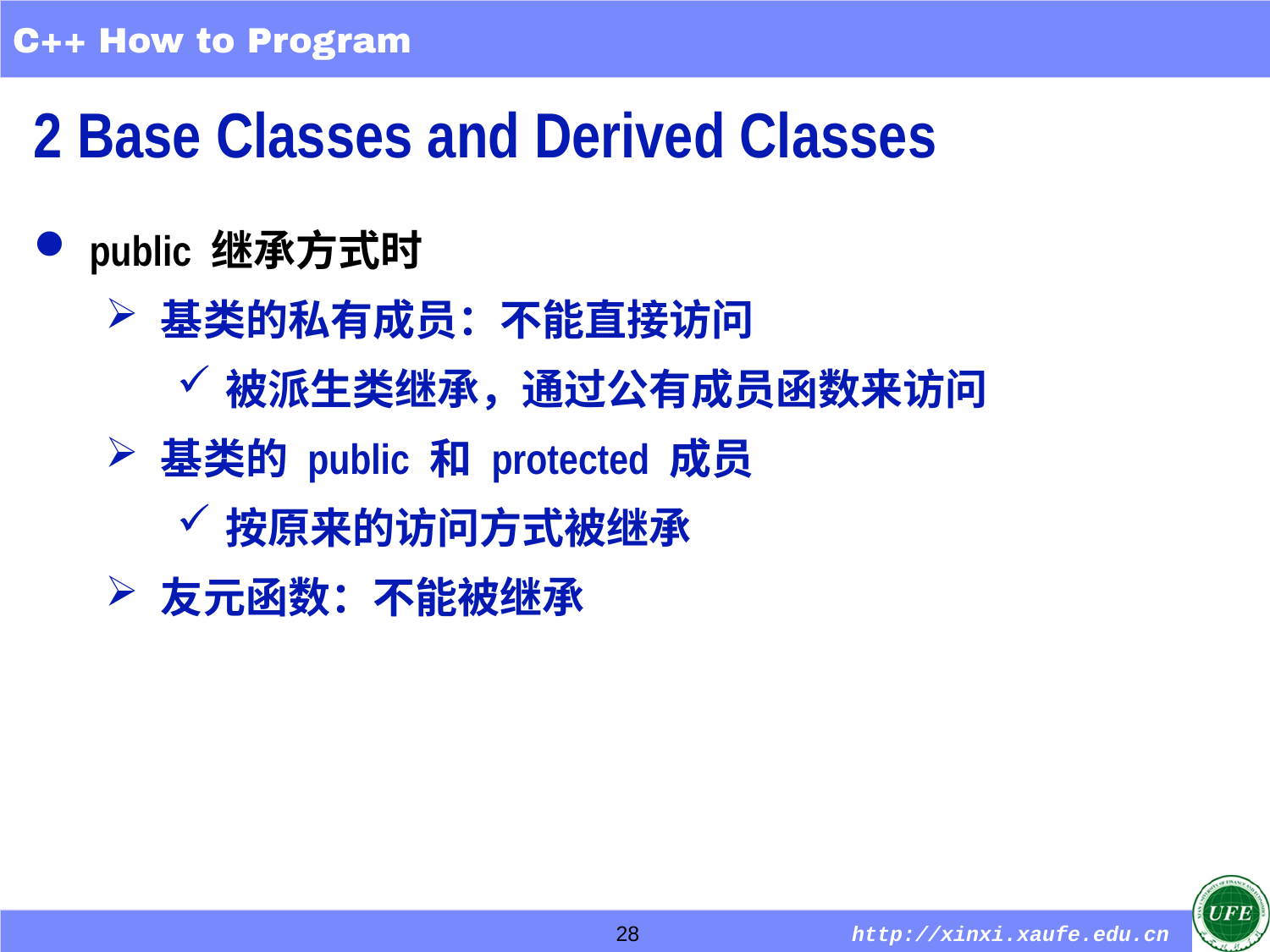

2 Base Classes and Derived Classes
public 继承方式时
基类的私有成员：不能直接访问
被派生类继承，通过公有成员函数来访问
基类的 public 和 protected 成员
按原来的访问方式被继承
友元函数：不能被继承
28